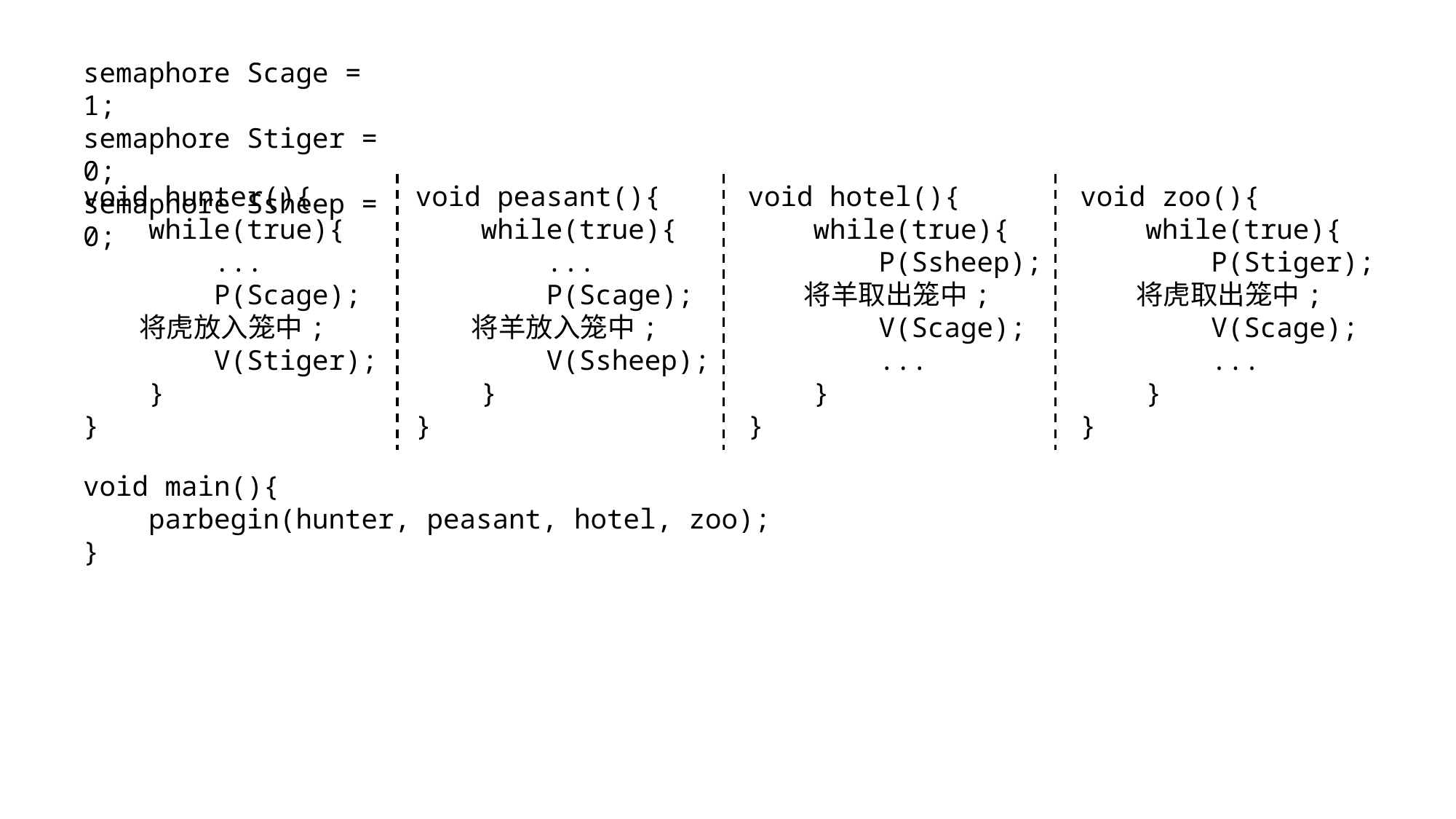

semaphore Scage = 1;
semaphore Stiger = 0;
semaphore Ssheep = 0;
void hunter(){
    while(true){
        ...
        P(Scage);
        将虎放入笼中;
        V(Stiger);
    }
}
void peasant(){
    while(true){
        ...
        P(Scage);
        将羊放入笼中;
        V(Ssheep);
    }
}
void hotel(){
    while(true){
        P(Ssheep);
        将羊取出笼中;
        V(Scage);
        ...
    }
}
void zoo(){
    while(true){
        P(Stiger);
        将虎取出笼中;
        V(Scage);
        ...
    }
}
void main(){
    parbegin(hunter, peasant, hotel, zoo);
}